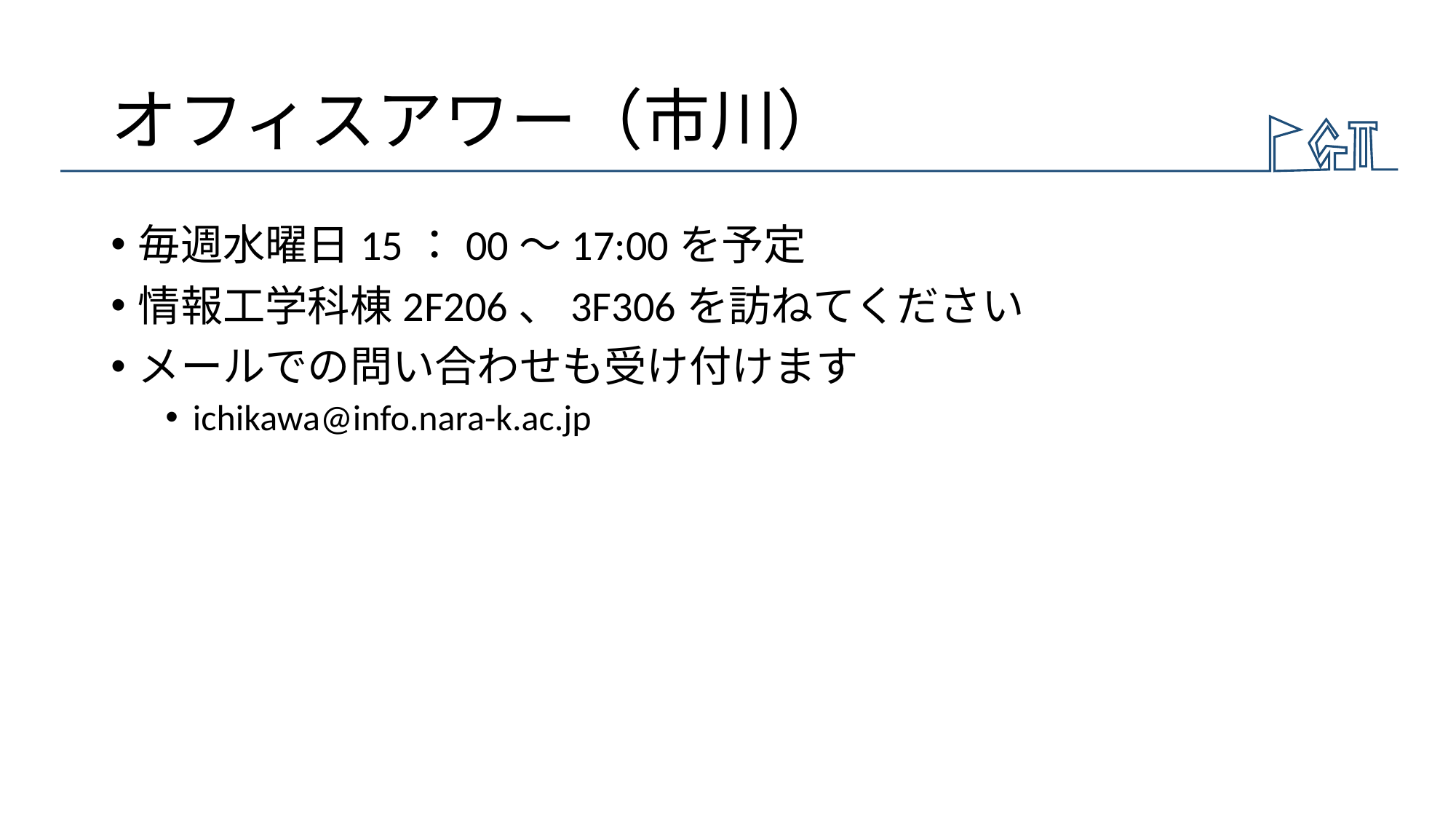

# オフィスアワー（市川）
毎週水曜日15：00～17:00を予定
情報工学科棟2F206、3F306を訪ねてください
メールでの問い合わせも受け付けます
ichikawa@info.nara-k.ac.jp